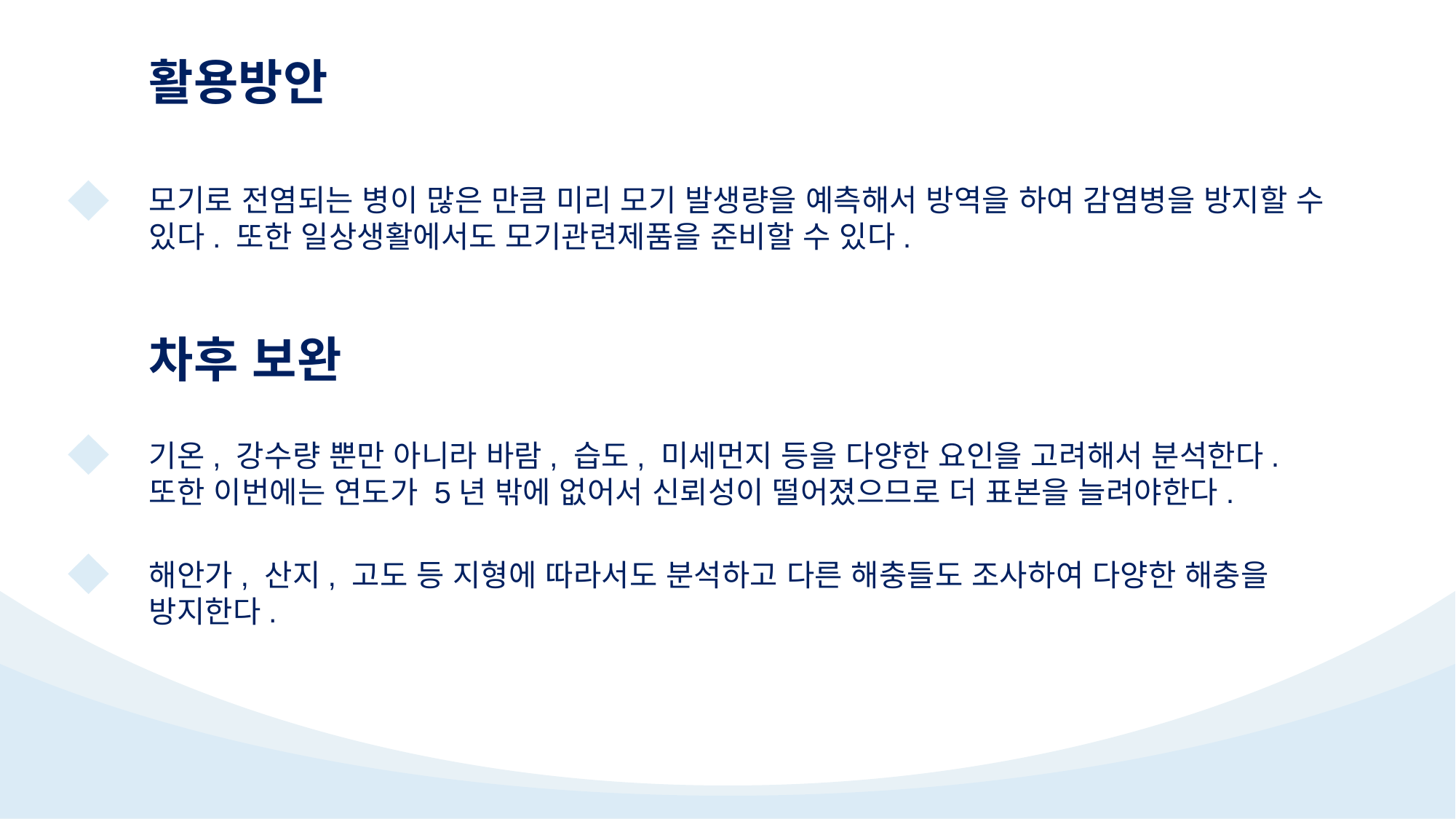

활용방안

모기로 전염되는 병이 많은 만큼 미리 모기 발생량을 예측해서 방역을 하여 감염병을 방지할 수 있다. 또한 일상생활에서도 모기관련제품을 준비할 수 있다.
차후 보완

기온, 강수량 뿐만 아니라 바람, 습도, 미세먼지 등을 다양한 요인을 고려해서 분석한다. 또한 이번에는 연도가 5년 밖에 없어서 신뢰성이 떨어졌으므로 더 표본을 늘려야한다.

해안가, 산지, 고도 등 지형에 따라서도 분석하고 다른 해충들도 조사하여 다양한 해충을 방지한다.